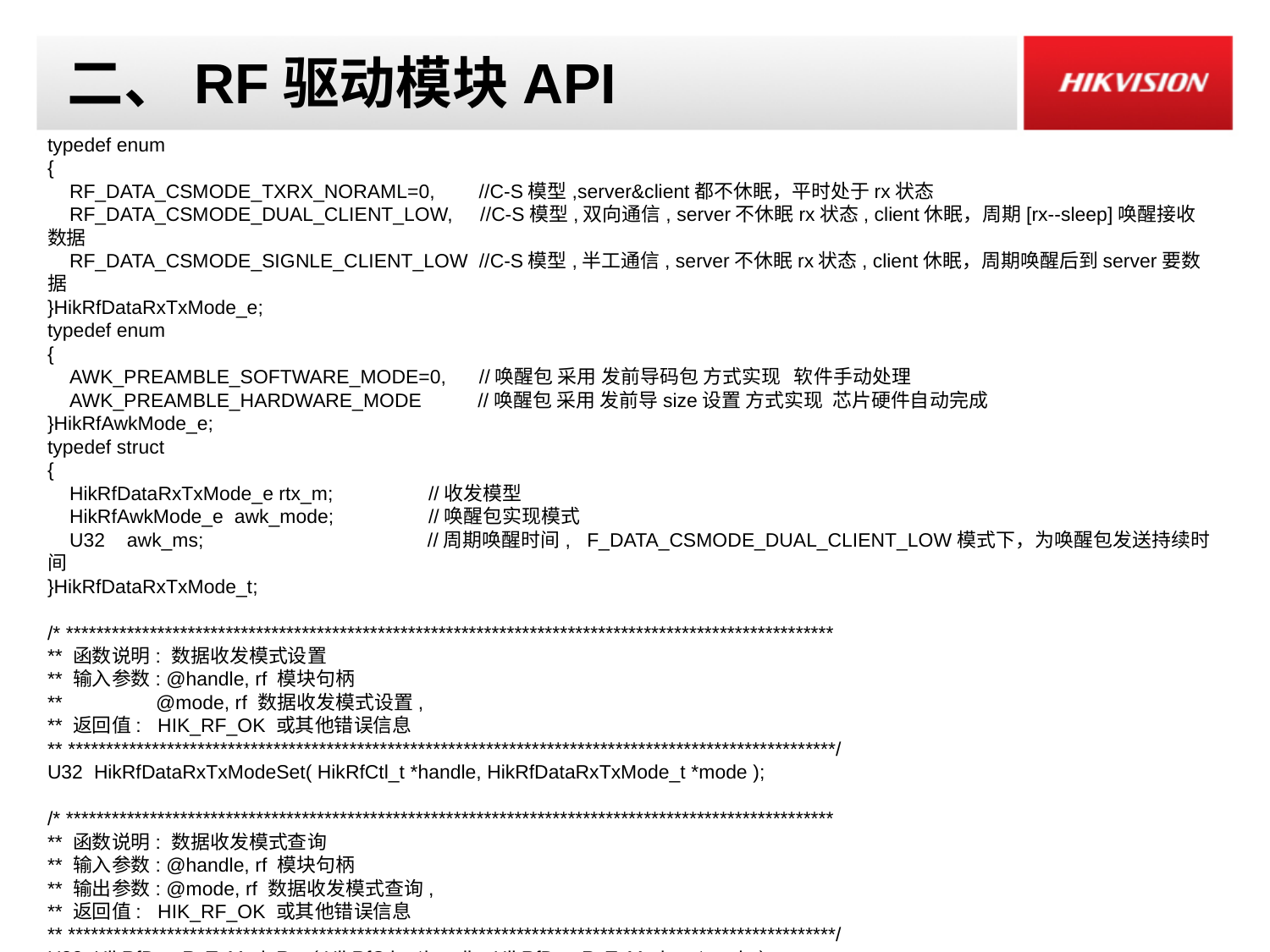

# 二、RF驱动模块API
typedef enum
{
    RF_DATA_CSMODE_TXRX_NORAML=0,        //C-S模型,server&client都不休眠，平时处于rx状态
    RF_DATA_CSMODE_DUAL_CLIENT_LOW,     //C-S模型,双向通信, server不休眠rx状态, client休眠，周期[rx--sleep]唤醒接收数据
    RF_DATA_CSMODE_SIGNLE_CLIENT_LOW  //C-S模型,半工通信, server不休眠rx状态, client休眠，周期唤醒后到server要数据
}HikRfDataRxTxMode_e;
typedef enum
{
    AWK_PREAMBLE_SOFTWARE_MODE=0,      //唤醒包 采用 发前导码包 方式实现   软件手动处理
    AWK_PREAMBLE_HARDWARE_MODE	         //唤醒包 采用 发前导size设置 方式实现  芯片硬件自动完成
}HikRfAwkMode_e;
typedef struct
{
    HikRfDataRxTxMode_e rtx_m;	//收发模型
    HikRfAwkMode_e  awk_mode;	//唤醒包实现模式
    U32    awk_ms;	                       //周期唤醒时间,   F_DATA_CSMODE_DUAL_CLIENT_LOW模式下，为唤醒包发送持续时间
}HikRfDataRxTxMode_t;

/* *****************************************************************************************************
** 函数说明: 数据收发模式设置
** 输入参数: @handle, rf 模块句柄
**                 @mode, rf 数据收发模式设置,
** 返回值:   HIK_RF_OK 或其他错误信息
** *****************************************************************************************************/
U32  HikRfDataRxTxModeSet( HikRfCtl_t *handle, HikRfDataRxTxMode_t *mode );

/* *****************************************************************************************************
** 函数说明: 数据收发模式查询
** 输入参数: @handle, rf 模块句柄
** 输出参数: @mode, rf 数据收发模式查询,
** 返回值:   HIK_RF_OK 或其他错误信息
** *****************************************************************************************************/
U32  HikRfDataRxTxModeReq( HikRfCtl_t *handle, HikRfDataRxTxMode_t *mode );